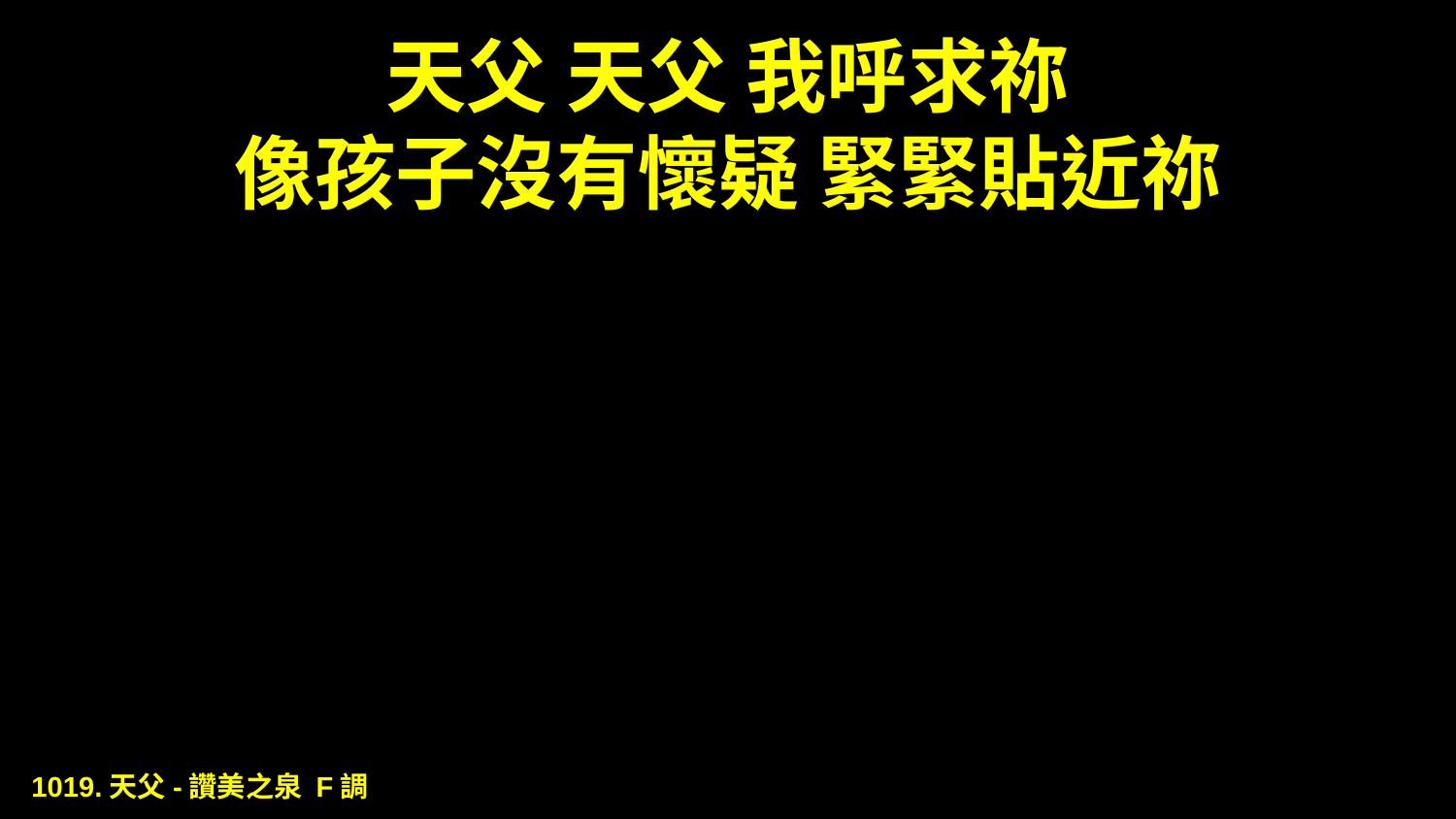

# 天父 天父 我呼求祢 像孩子沒有懷疑 緊緊貼近祢
1019.天父-讚美之泉 F調